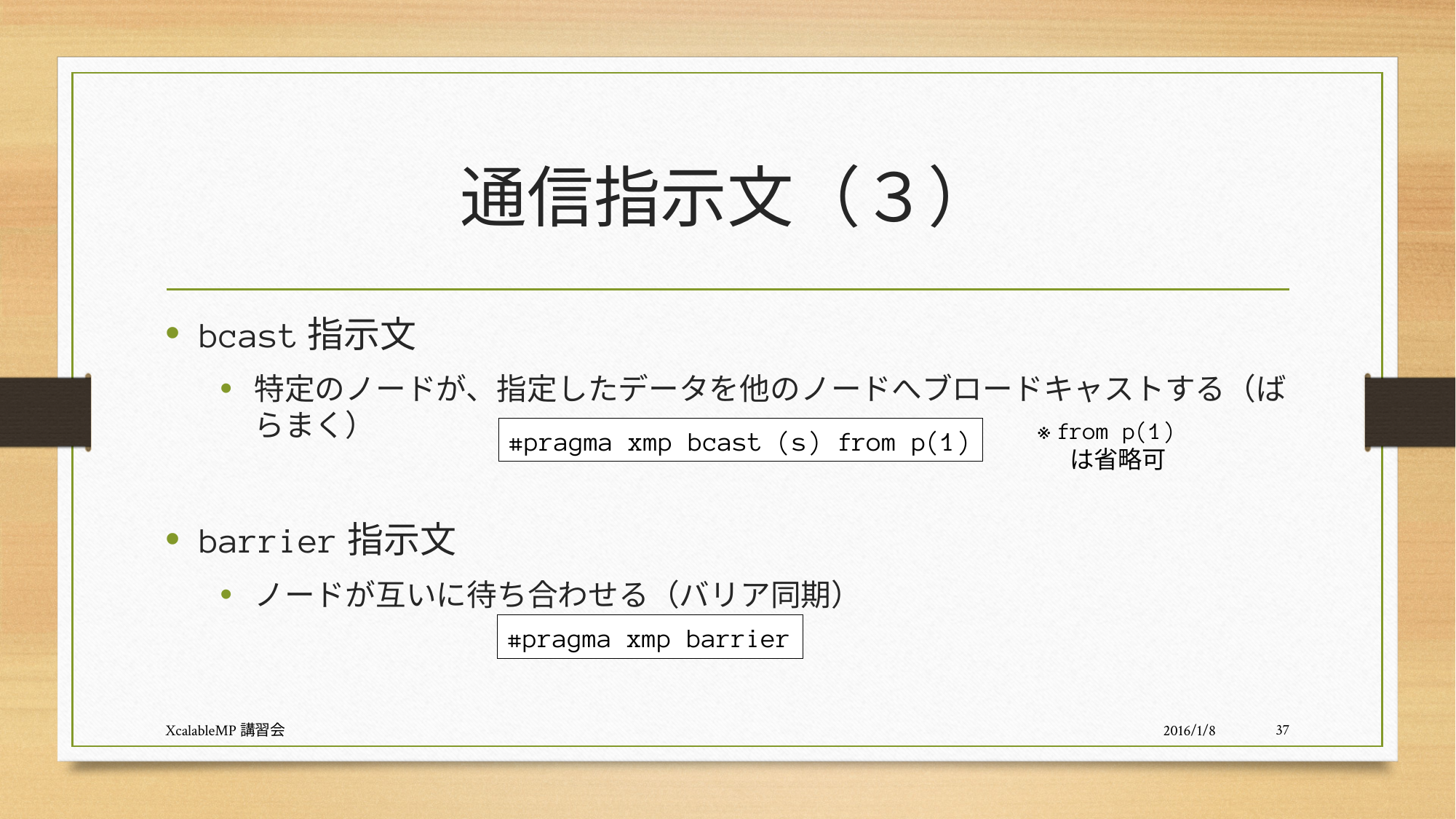

# 通信指示文（３）
bcast指示文
特定のノードが、指定したデータを他のノードへブロードキャストする（ばらまく）

barrier指示文
ノードが互いに待ち合わせる（バリア同期）
※ from p(1)
は省略可
#pragma xmp bcast (s) from p(1)
#pragma xmp barrier
XcalableMP講習会
2016/1/8
37